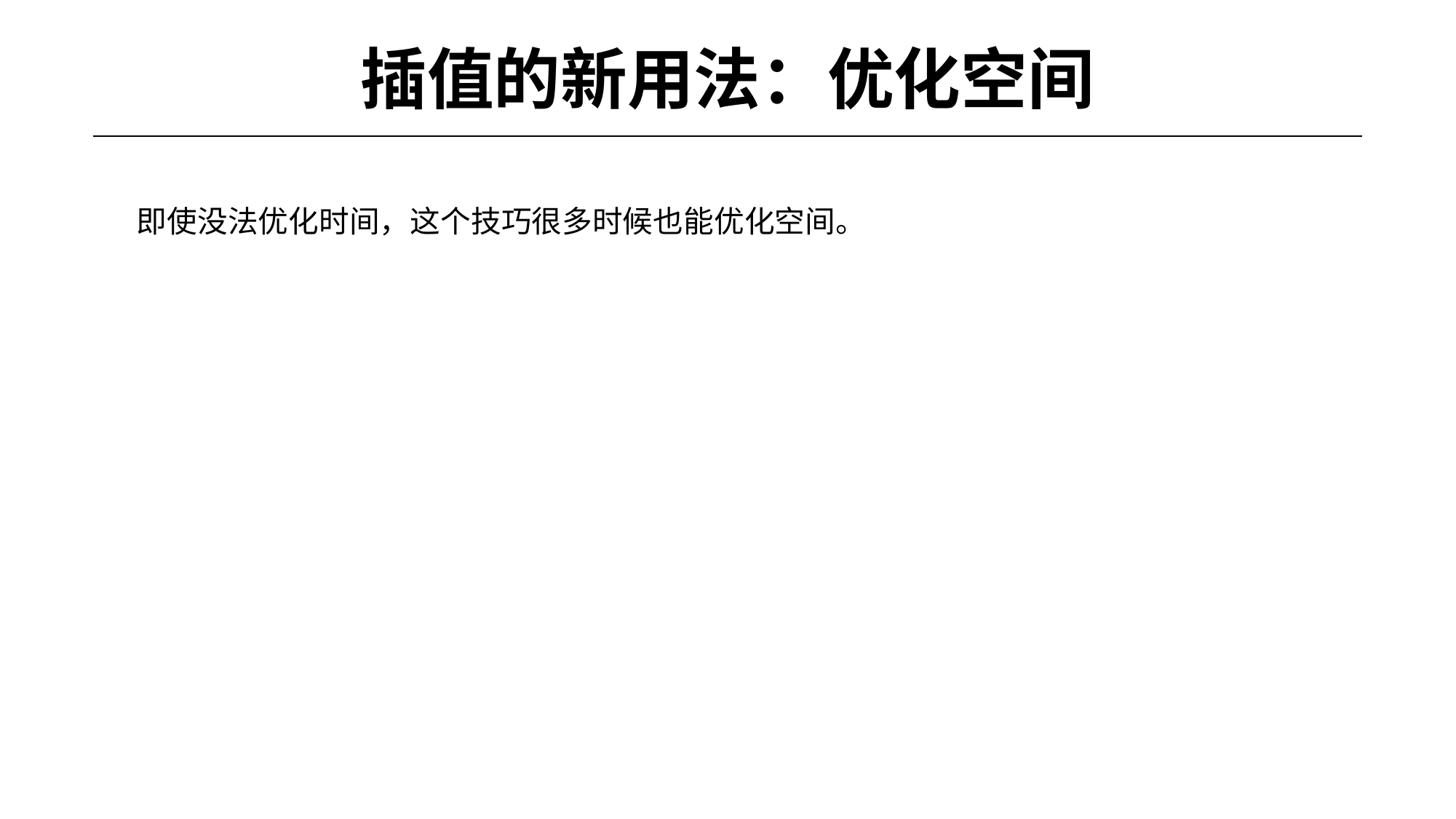

# 插值的新用法：优化空间
即使没法优化时间，这个技巧很多时候也能优化空间。